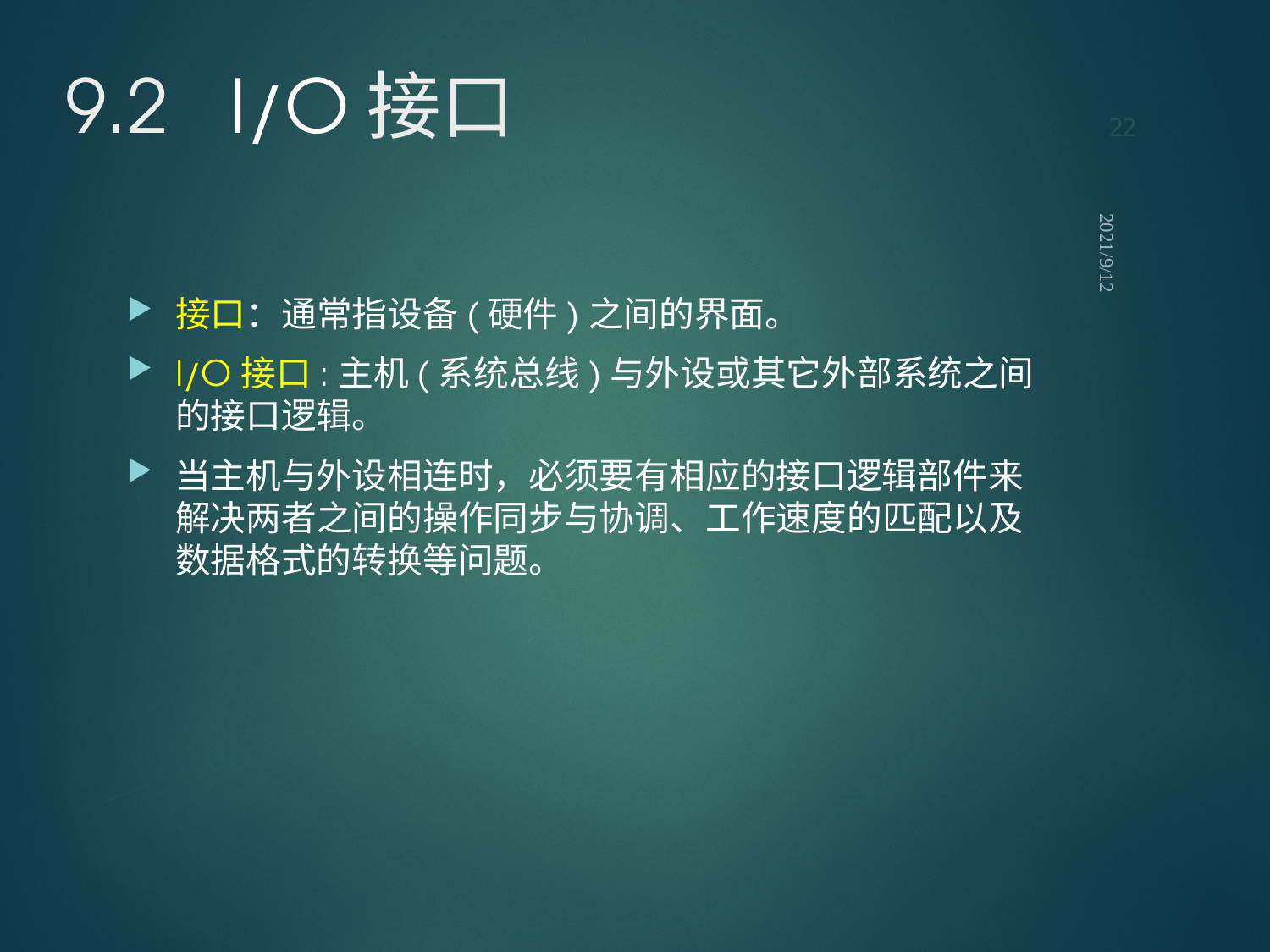

22
# 9.2   I/O接口
2021/9/12
接口：通常指设备(硬件)之间的界面。
I/O接口:主机(系统总线)与外设或其它外部系统之间的接口逻辑。
当主机与外设相连时，必须要有相应的接口逻辑部件来解决两者之间的操作同步与协调、工作速度的匹配以及数据格式的转换等问题。